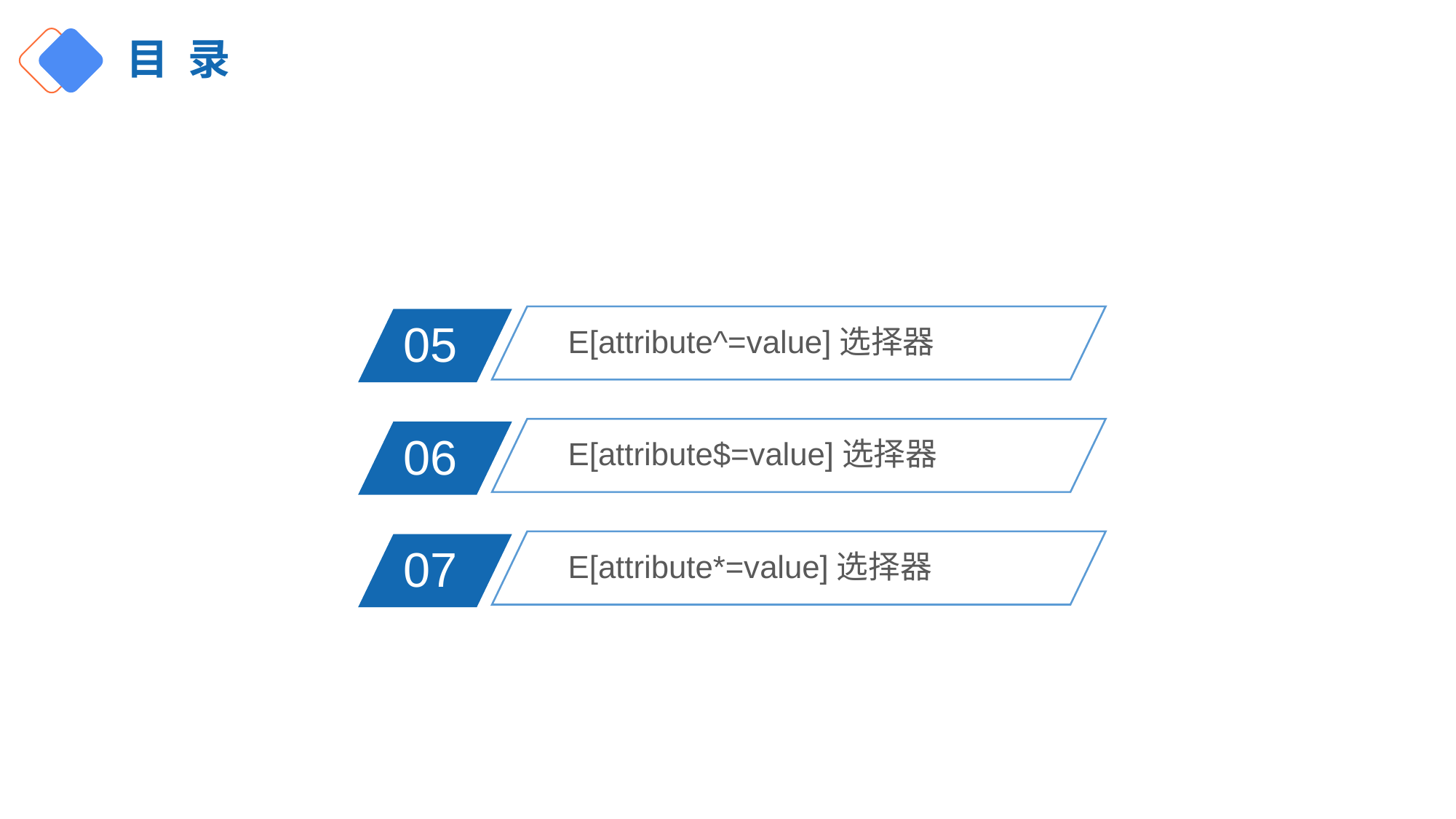

目  录

E[attribute^=value]选择器
05

E[attribute$=value]选择器

06

E[attribute*=value]选择器
07